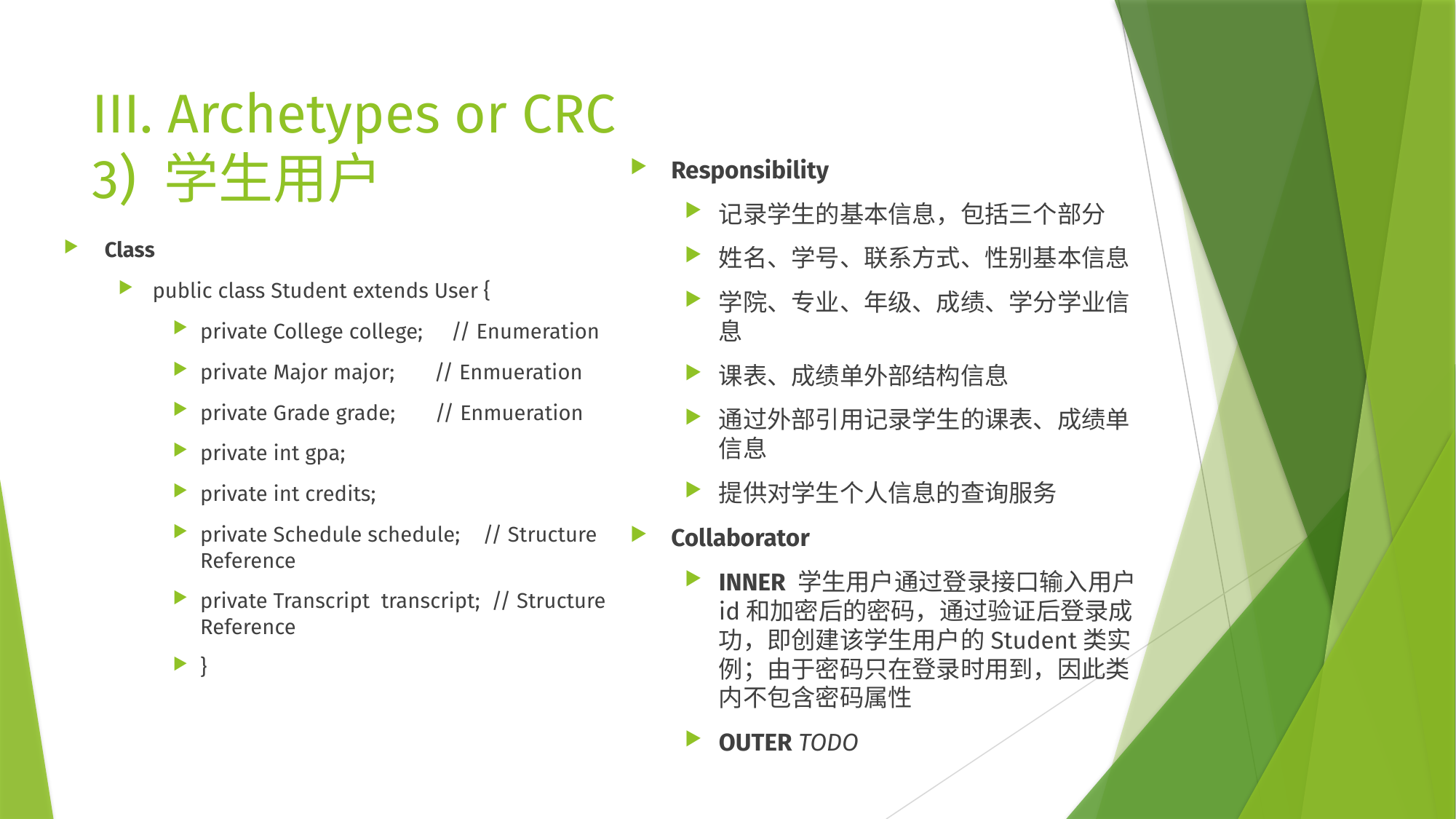

# III. Archetypes or CRC 3) 学生用户
Responsibility
记录学生的基本信息，包括三个部分
姓名、学号、联系方式、性别基本信息
学院、专业、年级、成绩、学分学业信息
课表、成绩单外部结构信息
通过外部引用记录学生的课表、成绩单信息
提供对学生个人信息的查询服务
Collaborator
INNER 学生用户通过登录接口输入用户id和加密后的密码，通过验证后登录成功，即创建该学生用户的Student类实例；由于密码只在登录时用到，因此类内不包含密码属性
OUTER TODO
Class
public class Student extends User {
private College college;     // Enumeration
private Major major;       // Enmueration
private Grade grade;       // Enmueration
private int gpa;
private int credits;
private Schedule schedule;    // Structure Reference
private Transcript  transcript;  // Structure Reference
}